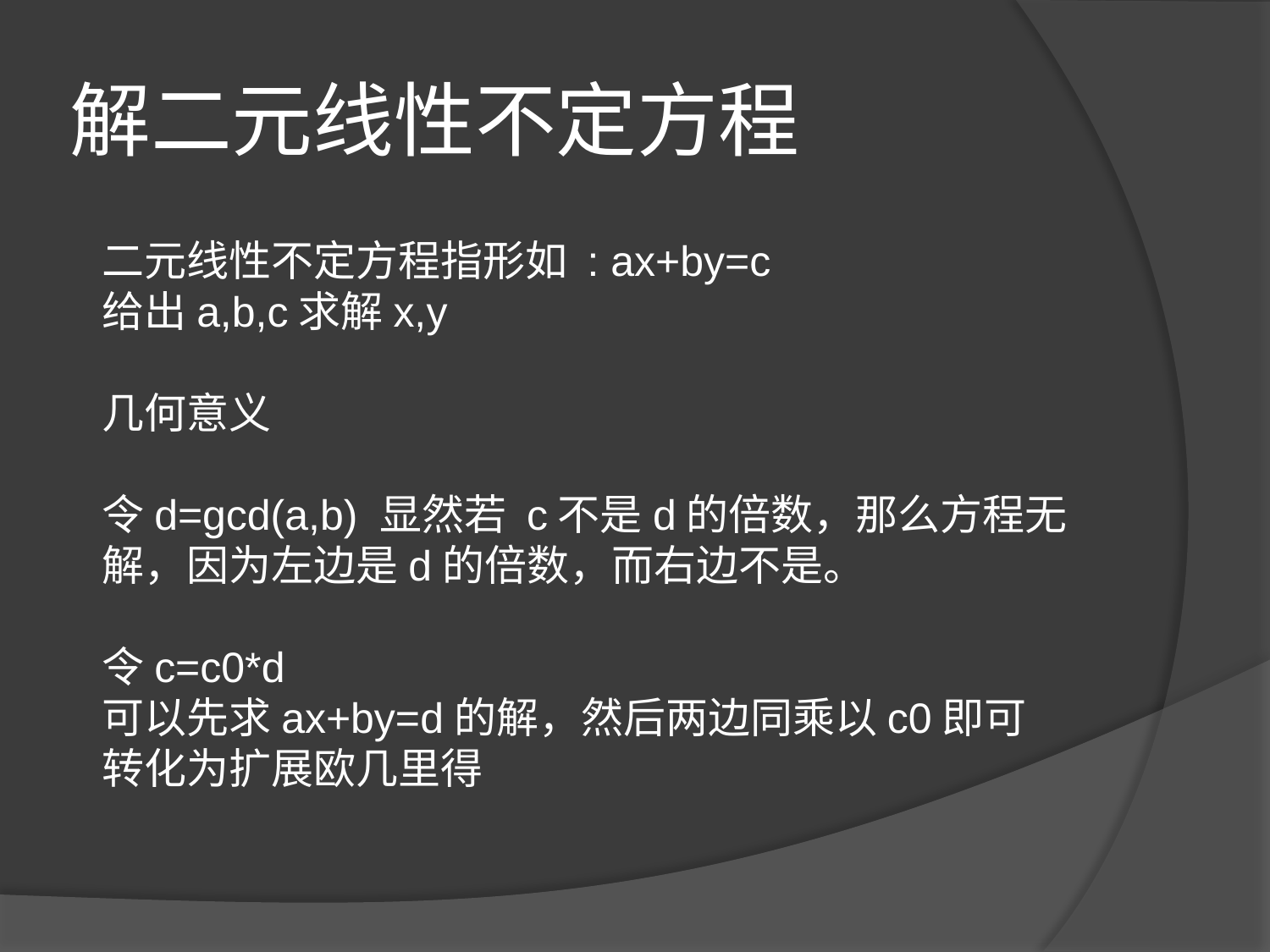

# 解二元线性不定方程
二元线性不定方程指形如 : ax+by=c
给出a,b,c求解x,y

几何意义

令d=gcd(a,b) 显然若 c不是d的倍数，那么方程无解，因为左边是d的倍数，而右边不是。

令c=c0*d
可以先求ax+by=d的解，然后两边同乘以c0即可
转化为扩展欧几里得